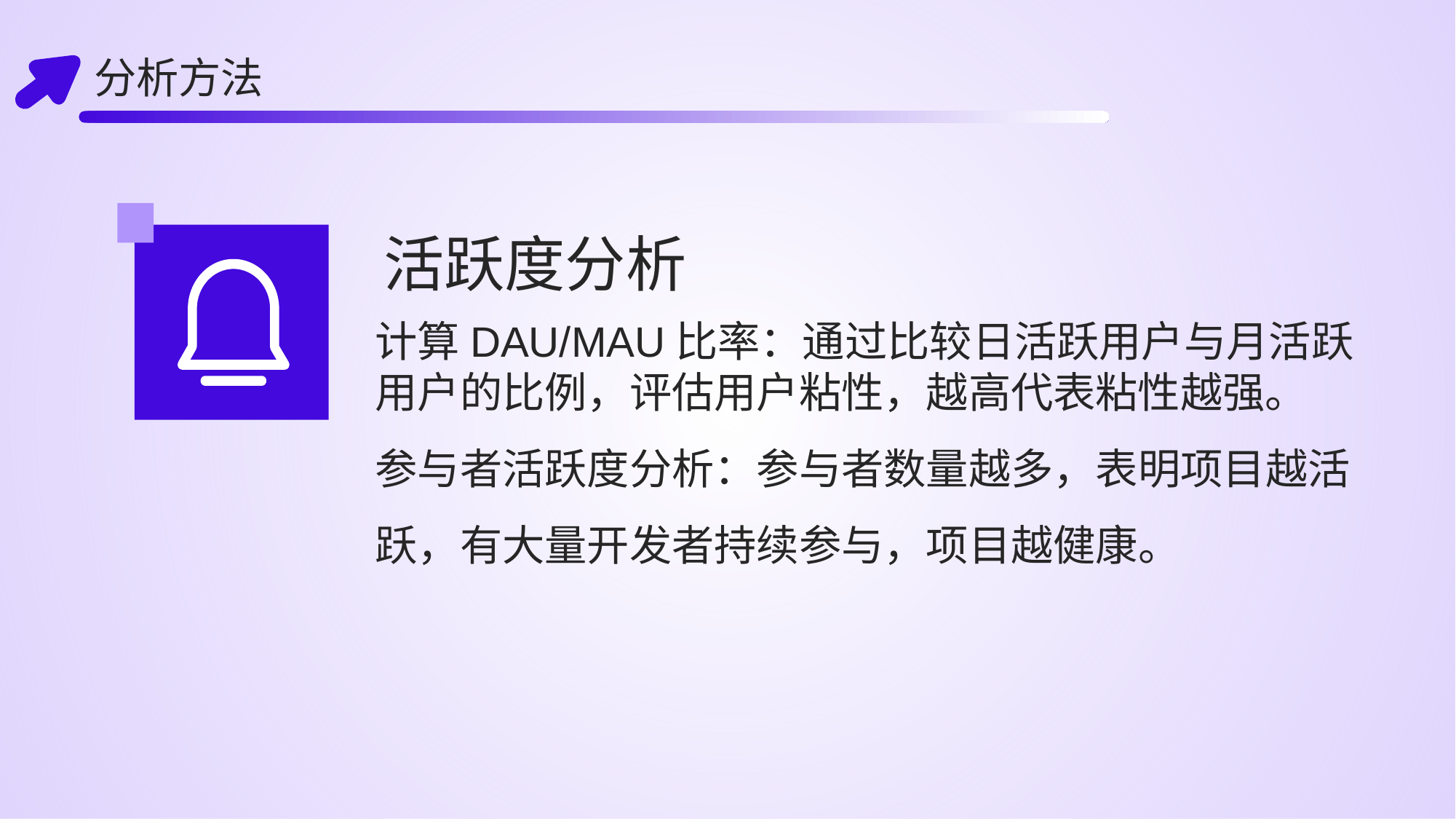

分析方法

活跃度分析

计算DAU/MAU比率：通过比较日活跃用户与月活跃用户的比例，评估用户粘性，越高代表粘性越强。
参与者活跃度分析：参与者数量越多，表明项目越活跃，有大量开发者持续参与，项目越健康。